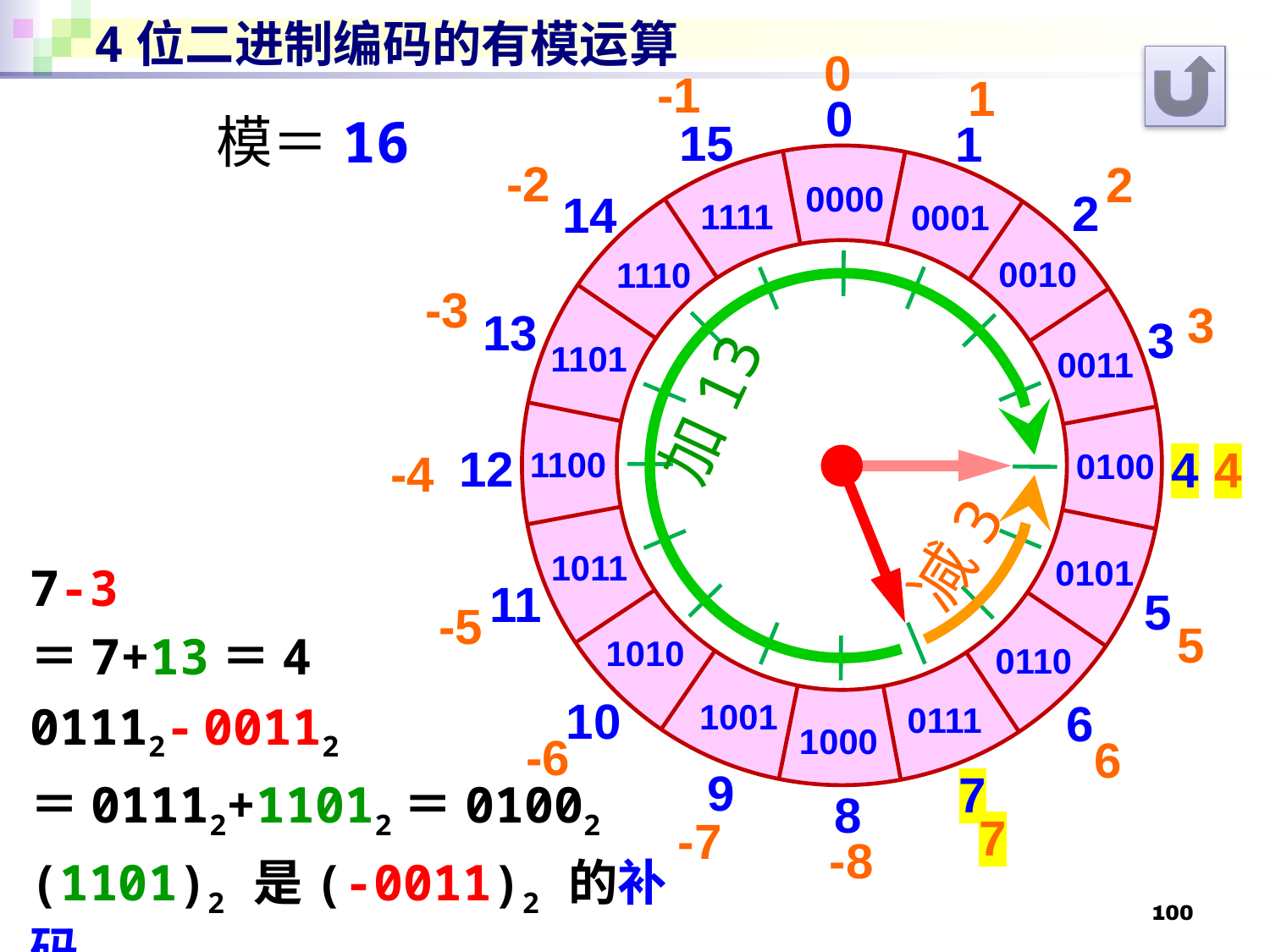

# 4位二进制编码的有模运算
0

-1
1
0
模＝16
15
1

-2
2
0000
2
14
1111
0001
0010
1110
-3

加13

减3
3
13

3
1101
0011
12
4
4
1100
-4
0100
1011
0101
7-3
＝7+13＝4
01112- 00112
＝01112+11012＝01002
(1101)2 是(-0011)2 的补码。
11
5
-5
5
1010
0110
10
6
1001
0111
1000
-6
6
9
7
8
7
-7
-8
100